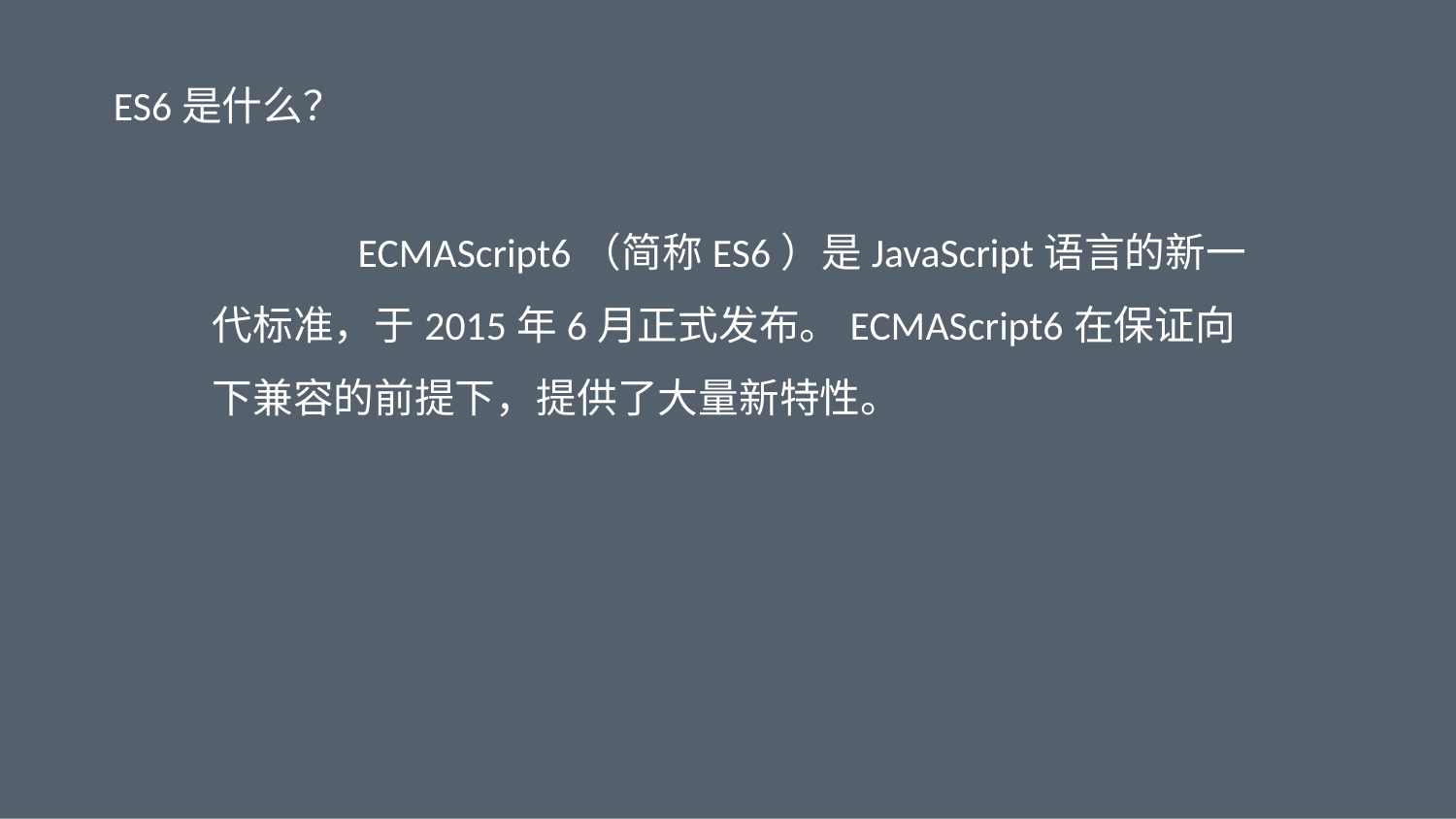

ES6是什么？
	ECMAScript6（简称ES6）是JavaScript语言的新一代标准，于2015年6月正式发布。ECMAScript6在保证向下兼容的前提下，提供了大量新特性。